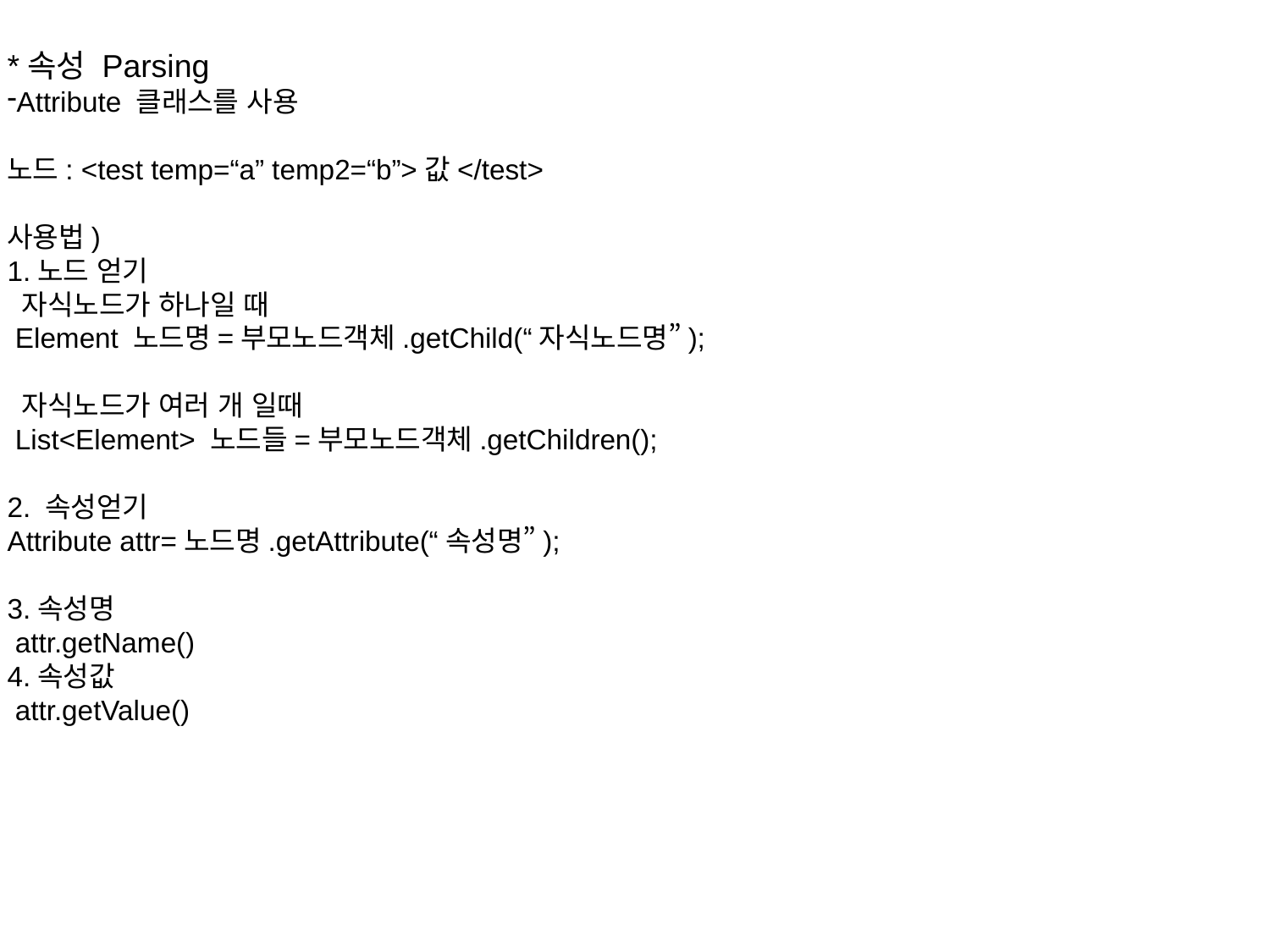

*속성 Parsing
Attribute 클래스를 사용

노드: <test temp=“a” temp2=“b”>값</test>

사용법)
1.노드 얻기
 자식노드가 하나일 때
 Element 노드명=부모노드객체.getChild(“자식노드명”);

 자식노드가 여러 개 일때
 List<Element> 노드들=부모노드객체.getChildren();

2. 속성얻기
Attribute attr=노드명.getAttribute(“속성명”);

3.속성명
 attr.getName()
4.속성값
 attr.getValue()